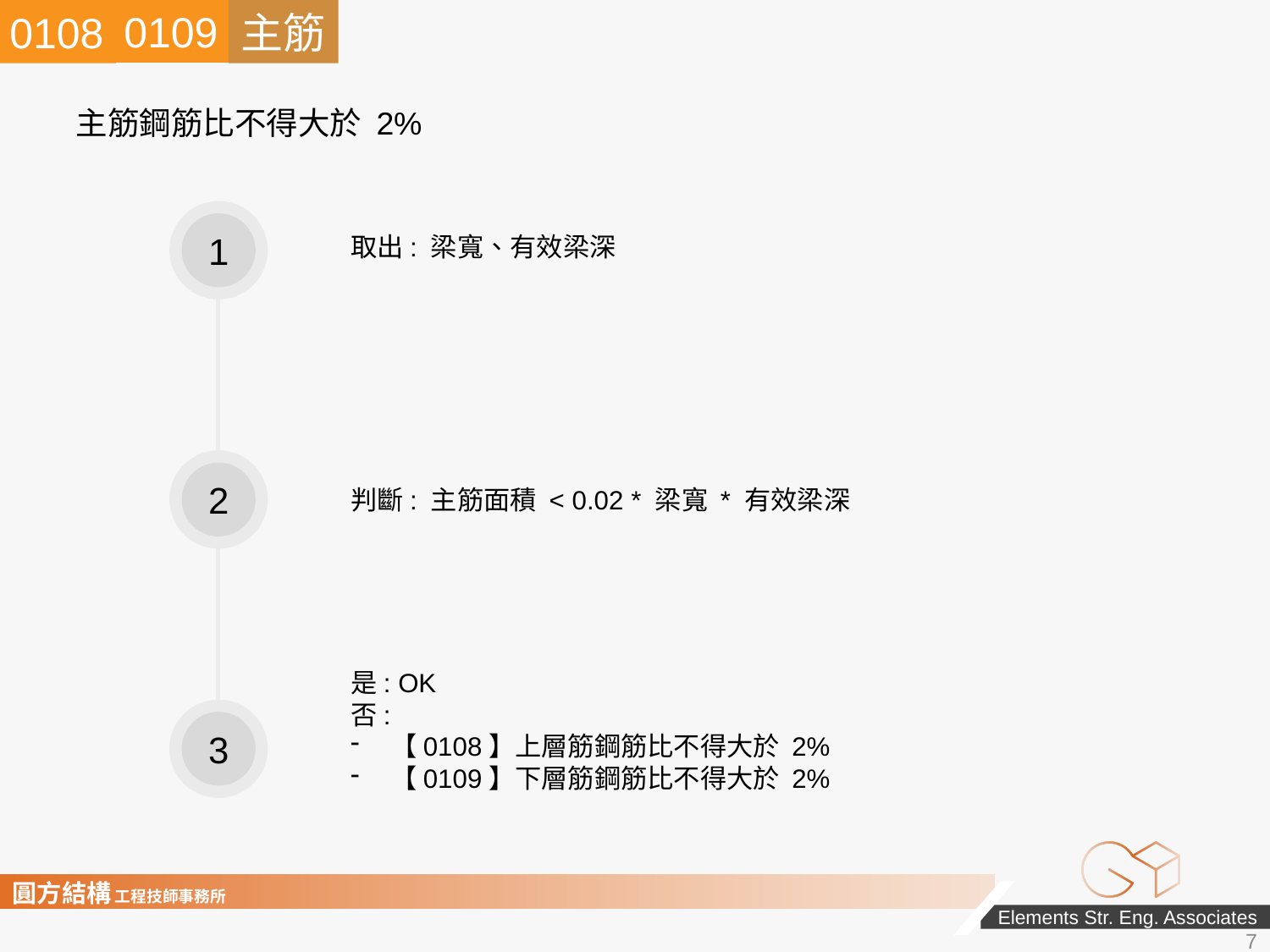

0108
主筋
0109
主筋鋼筋比不得大於 2%
1

取出: 梁寬、有效梁深
2

判斷: 主筋面積 < 0.02 * 梁寬 * 有效梁深
是: OK
否:
【0108】上層筋鋼筋比不得大於 2%
【0109】下層筋鋼筋比不得大於 2%
3

7